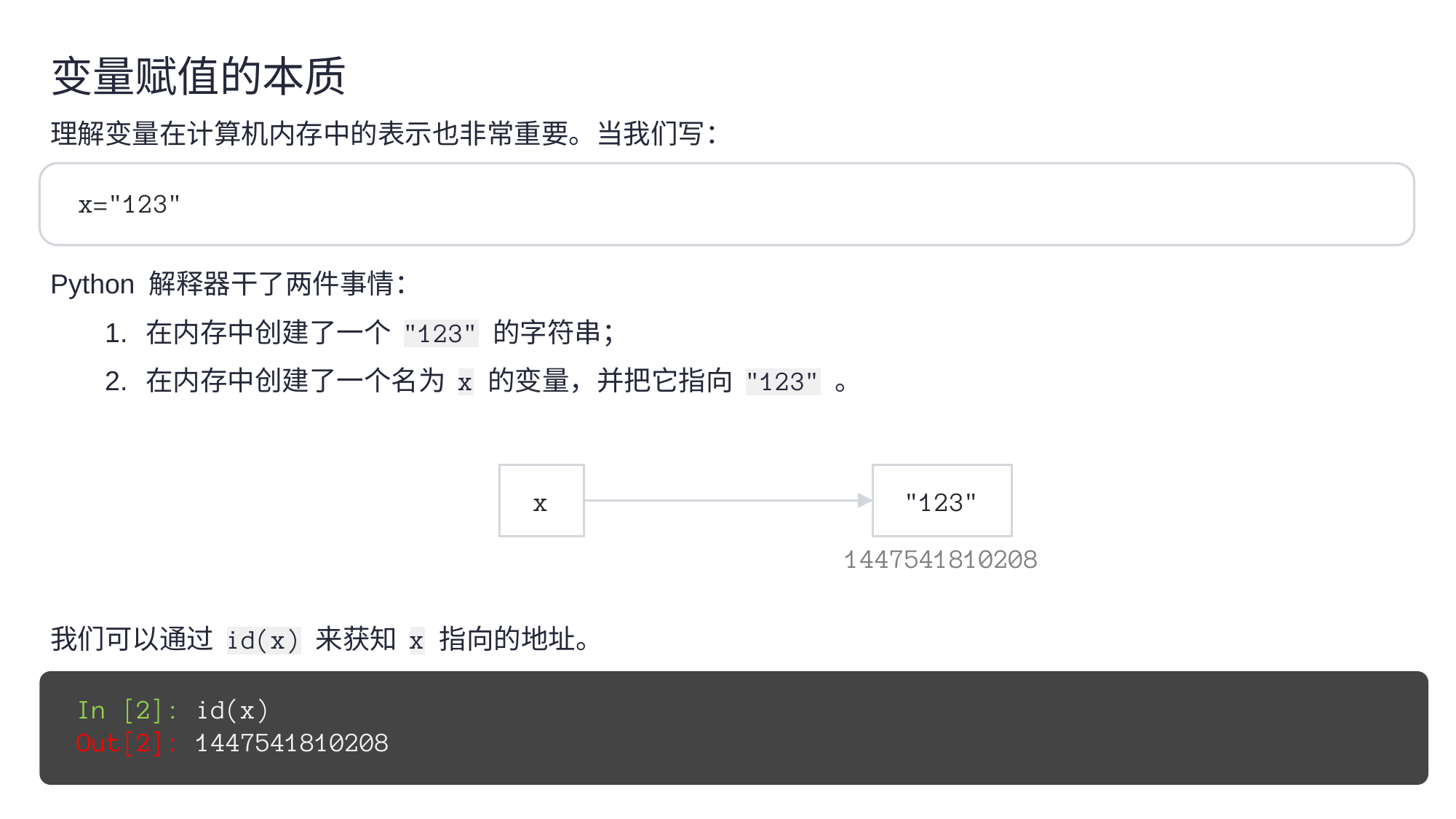

变量赋值的本质
理解变量在计算机内存中的表示也非常重要。当我们写：
x="123"
Python 解释器干了两件事情：
在内存中创建了一个 "123" 的字符串；
在内存中创建了一个名为 x 的变量，并把它指向 "123" 。
x
"123"
1447541810208
我们可以通过 id(x) 来获知 x 指向的地址。
In [2]: id(x)
Out[2]: 1447541810208